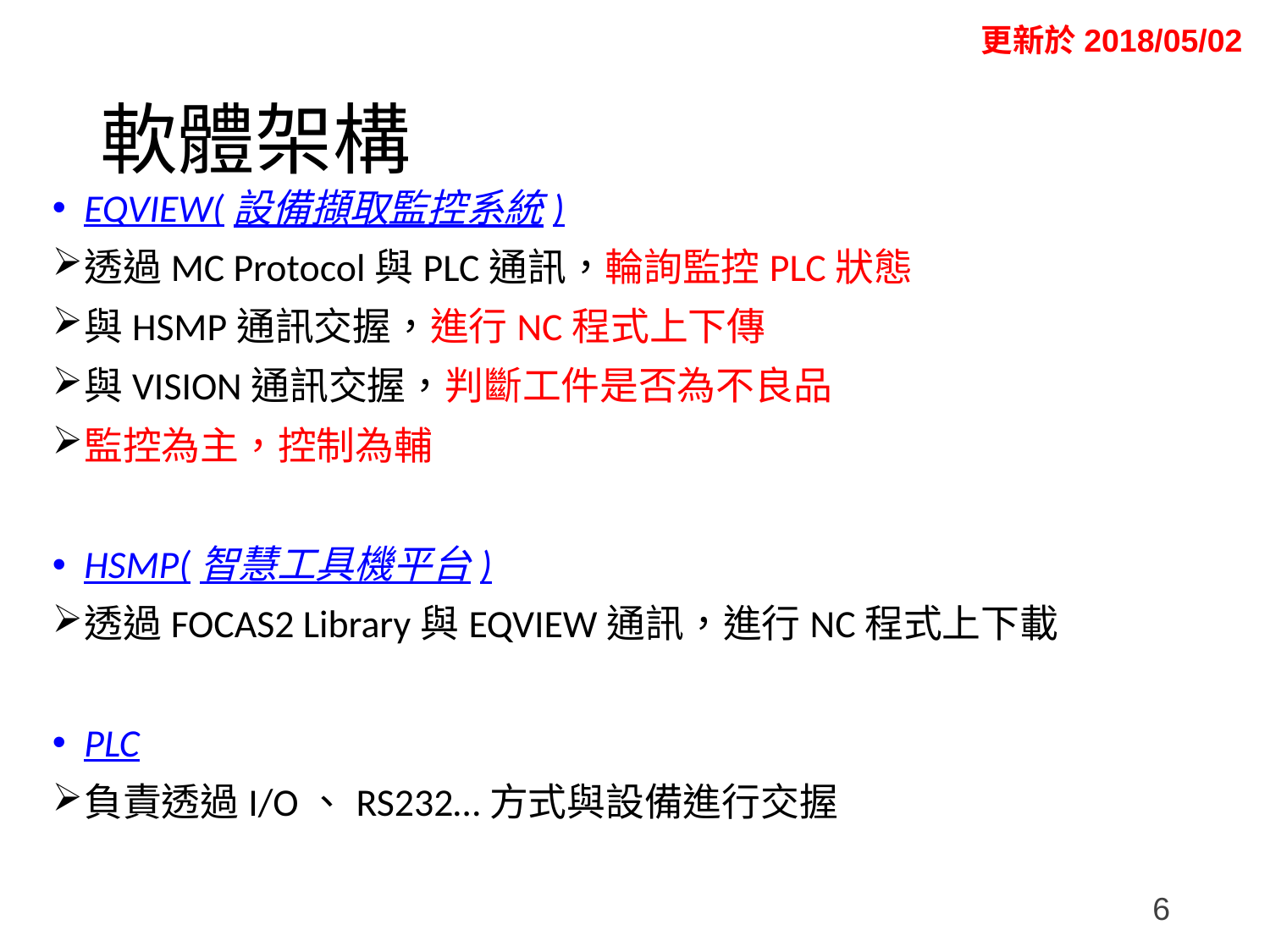

更新於2018/05/02
# 軟體架構
EQVIEW(設備擷取監控系統)
透過MC Protocol與PLC通訊，輪詢監控PLC狀態
與HSMP通訊交握，進行NC程式上下傳
與VISION通訊交握，判斷工件是否為不良品
監控為主，控制為輔

HSMP(智慧工具機平台)
透過FOCAS2 Library與EQVIEW通訊，進行NC程式上下載

PLC
負責透過I/O、RS232…方式與設備進行交握
6